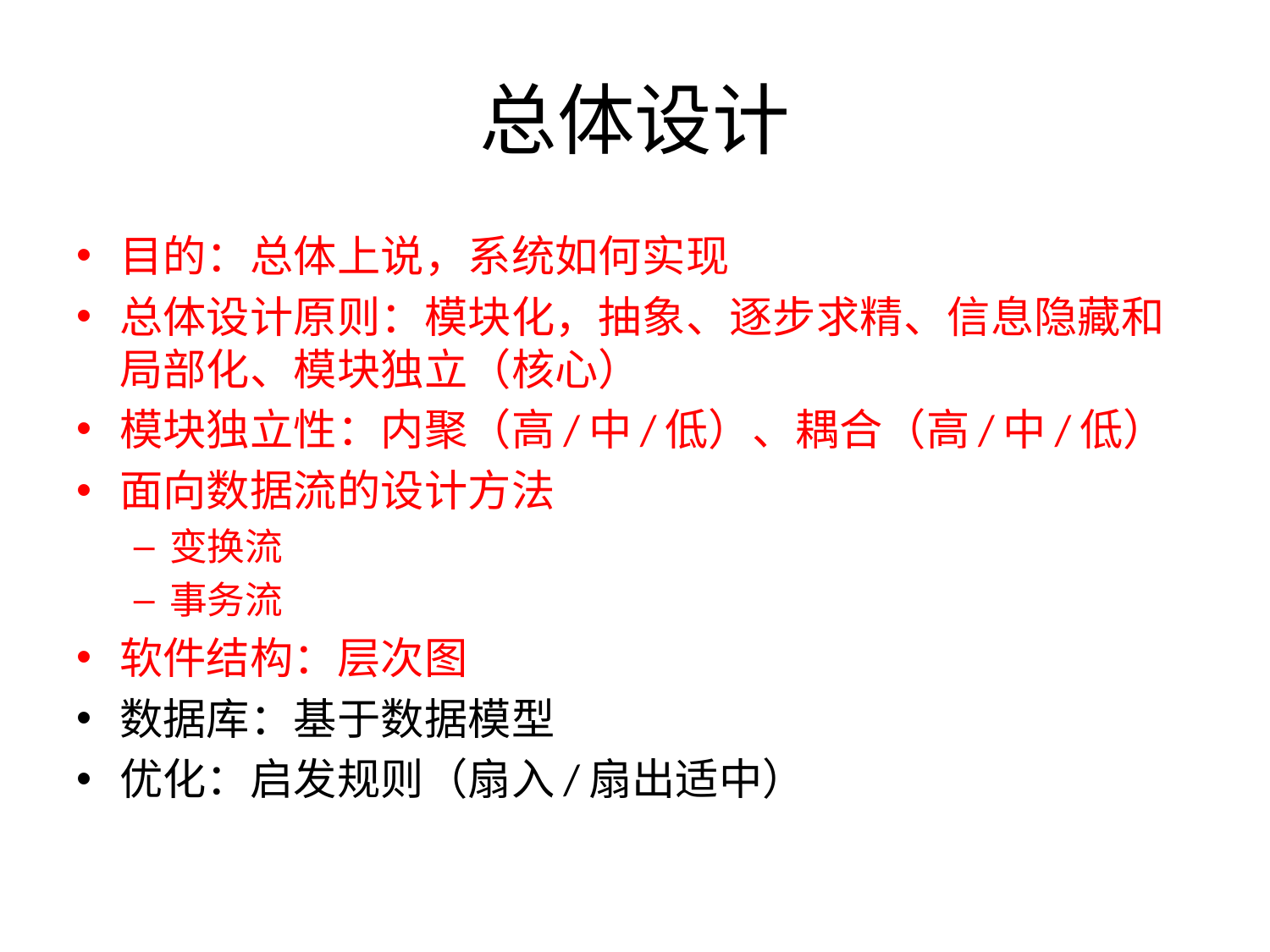

# 总体设计
目的：总体上说，系统如何实现
总体设计原则：模块化，抽象、逐步求精、信息隐藏和局部化、模块独立（核心）
模块独立性：内聚（高/中/低）、耦合（高/中/低）
面向数据流的设计方法
变换流
事务流
软件结构：层次图
数据库：基于数据模型
优化：启发规则（扇入/扇出适中）